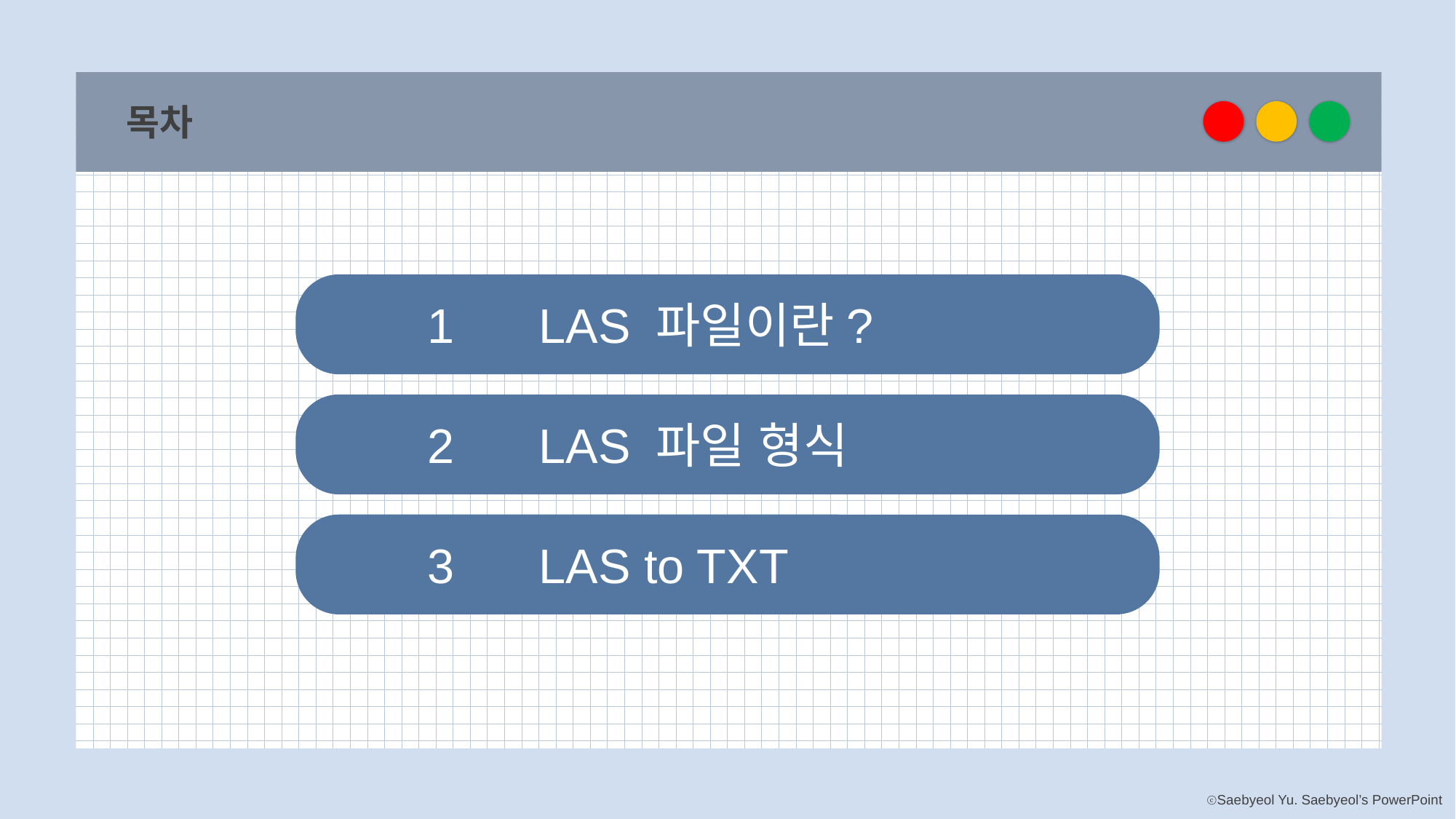

목차

1
LAS 파일이란?

2
LAS 파일 형식

3
LAS to TXT